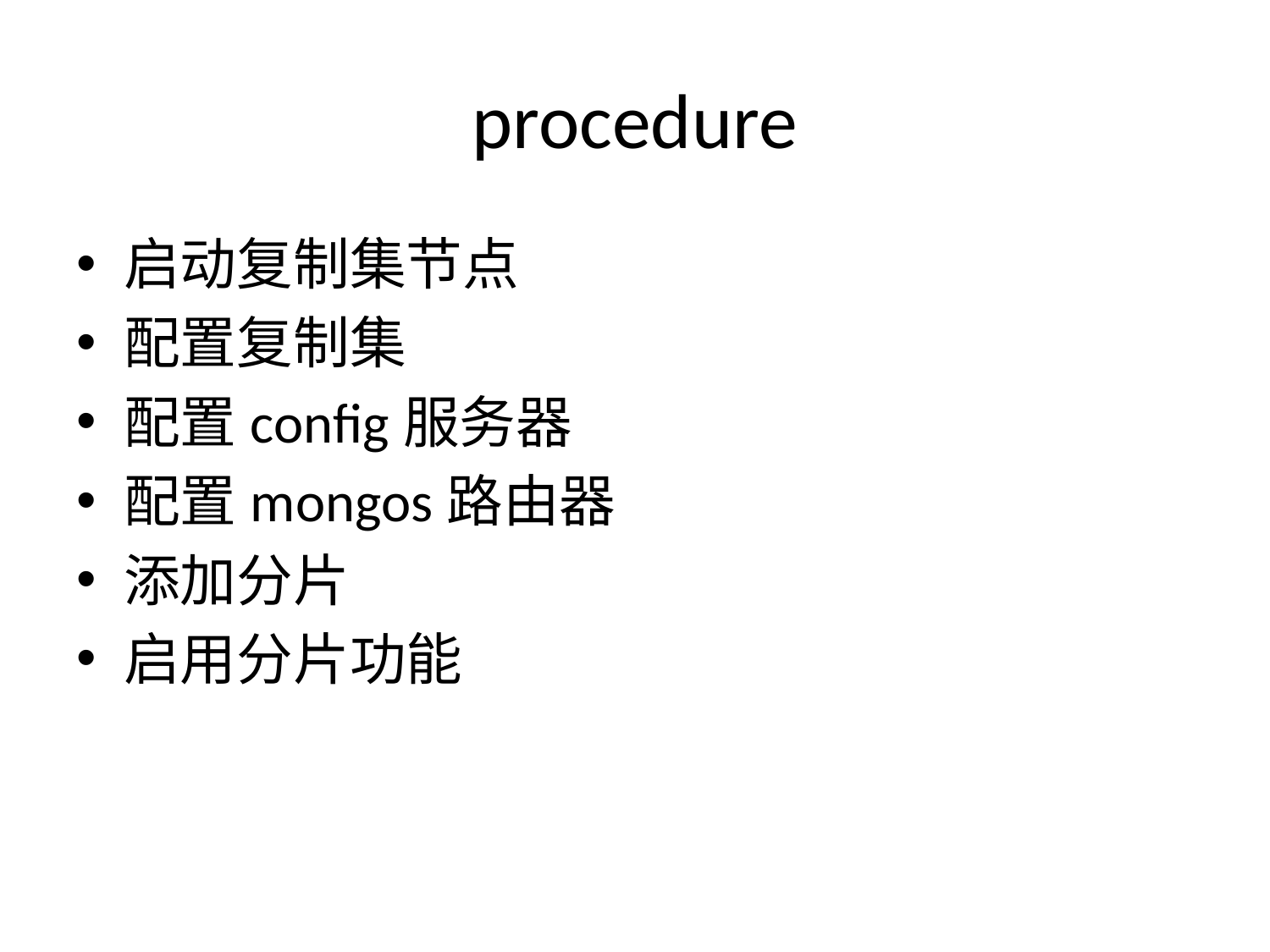

# procedure
启动复制集节点
配置复制集
配置config服务器
配置mongos路由器
添加分片
启用分片功能